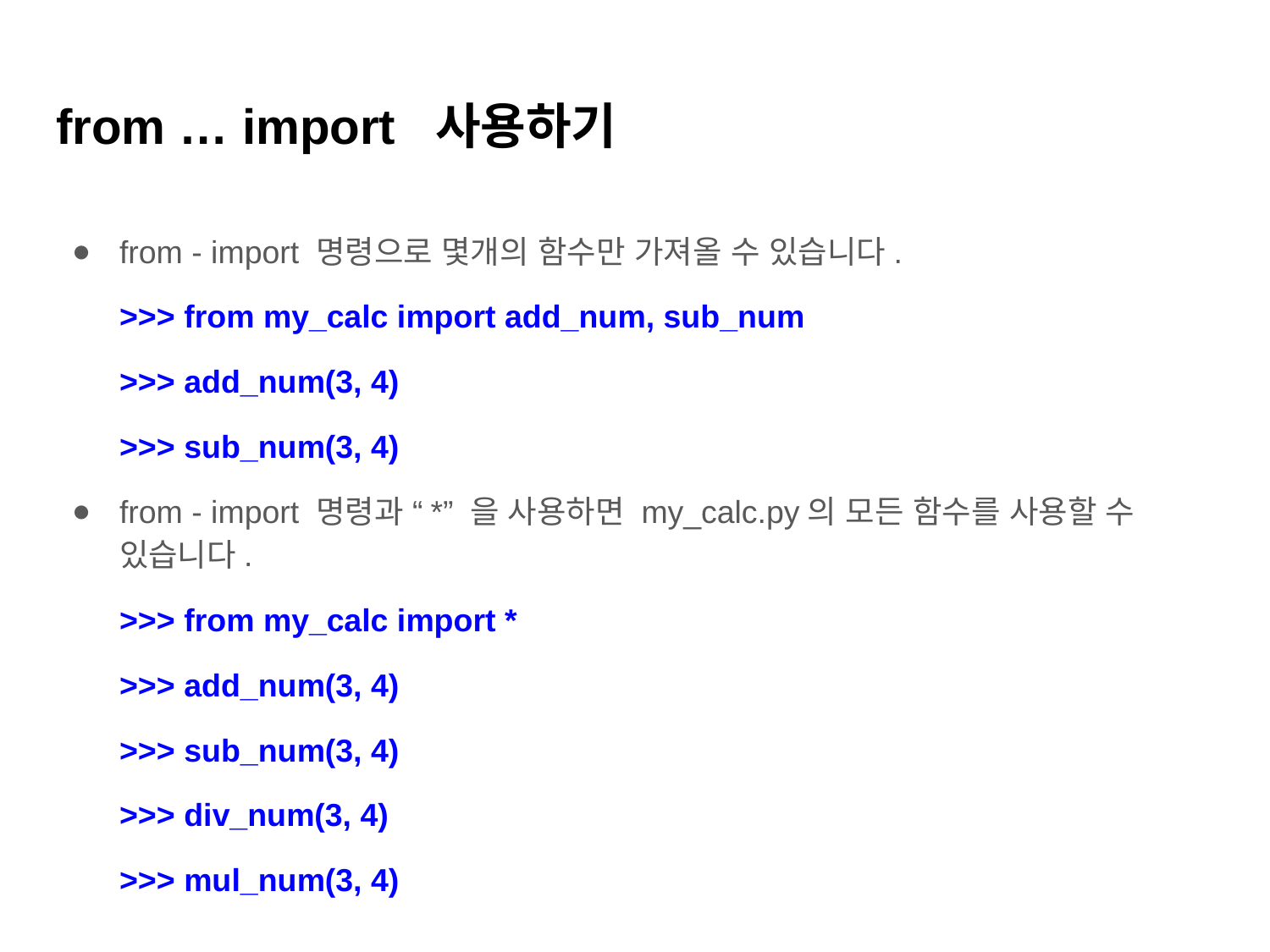

# from … import  사용하기
from - import 명령으로 몇개의 함수만 가져올 수 있습니다.
>>> from my_calc import add_num, sub_num
>>> add_num(3, 4)
>>> sub_num(3, 4)
from - import 명령과 “*” 을 사용하면 my_calc.py의 모든 함수를 사용할 수 있습니다.
>>> from my_calc import *
>>> add_num(3, 4)
>>> sub_num(3, 4)
>>> div_num(3, 4)
>>> mul_num(3, 4)